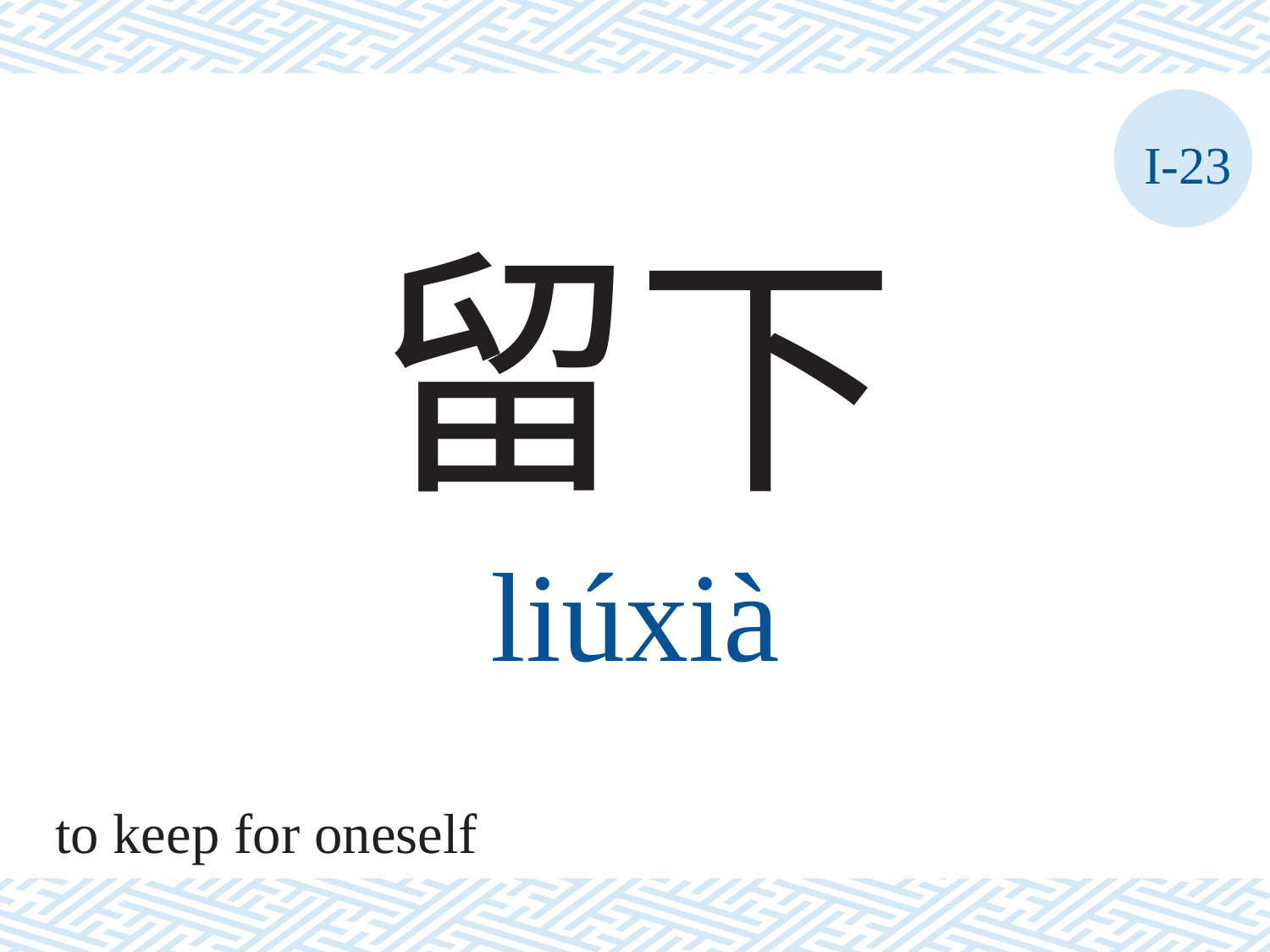

I-23
留下
liúxià
to keep for oneself